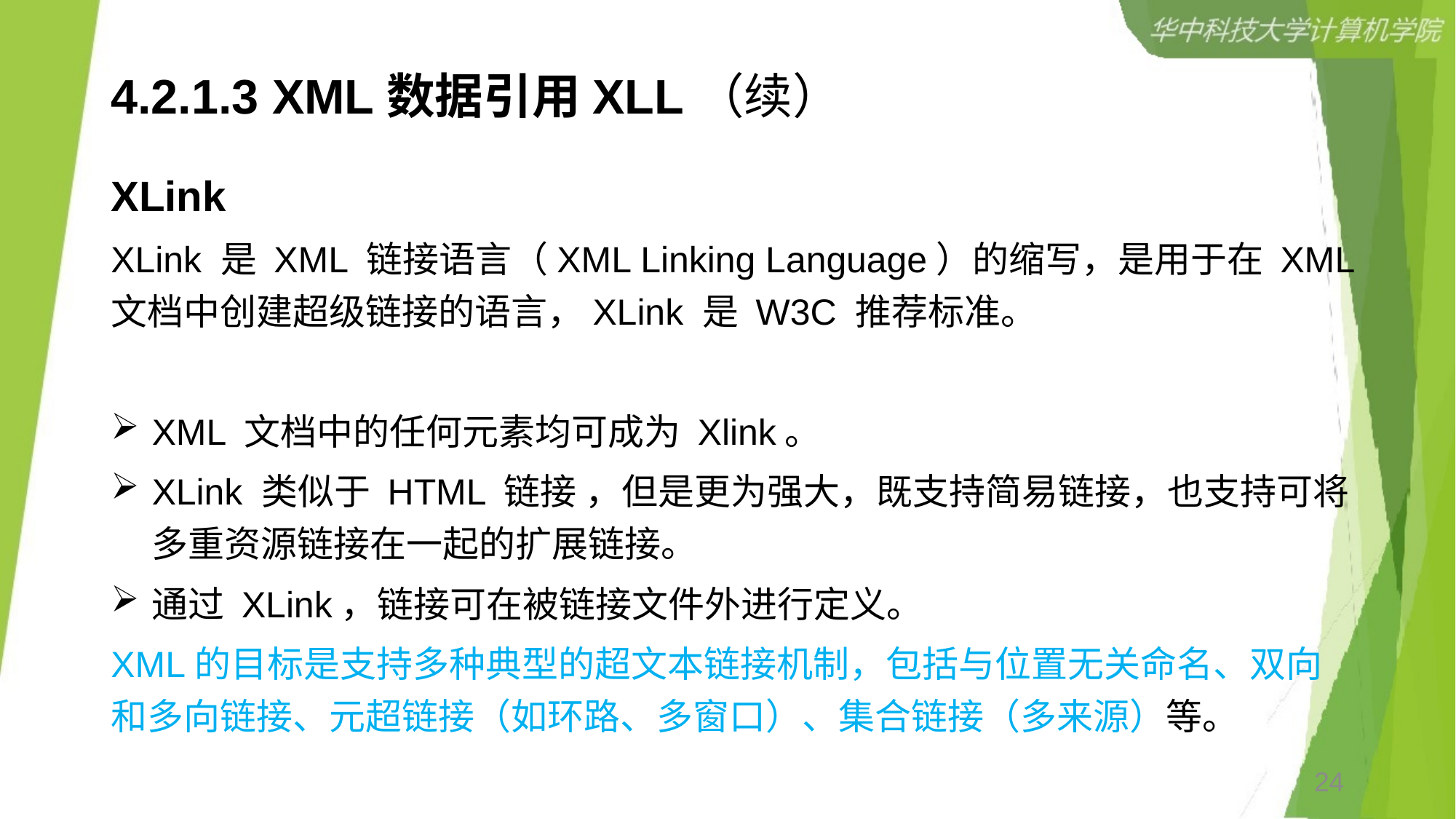

# 4.2.1.3 XML数据引用XLL（续）
XLink
XLink 是 XML 链接语言（XML Linking Language）的缩写，是用于在 XML 文档中创建超级链接的语言，XLink 是 W3C 推荐标准。

XML 文档中的任何元素均可成为 Xlink。
XLink 类似于 HTML 链接 ，但是更为强大，既支持简易链接，也支持可将多重资源链接在一起的扩展链接。
通过 XLink，链接可在被链接文件外进行定义。
XML的目标是支持多种典型的超文本链接机制，包括与位置无关命名、双向和多向链接、元超链接（如环路、多窗口）、集合链接（多来源）等。
24